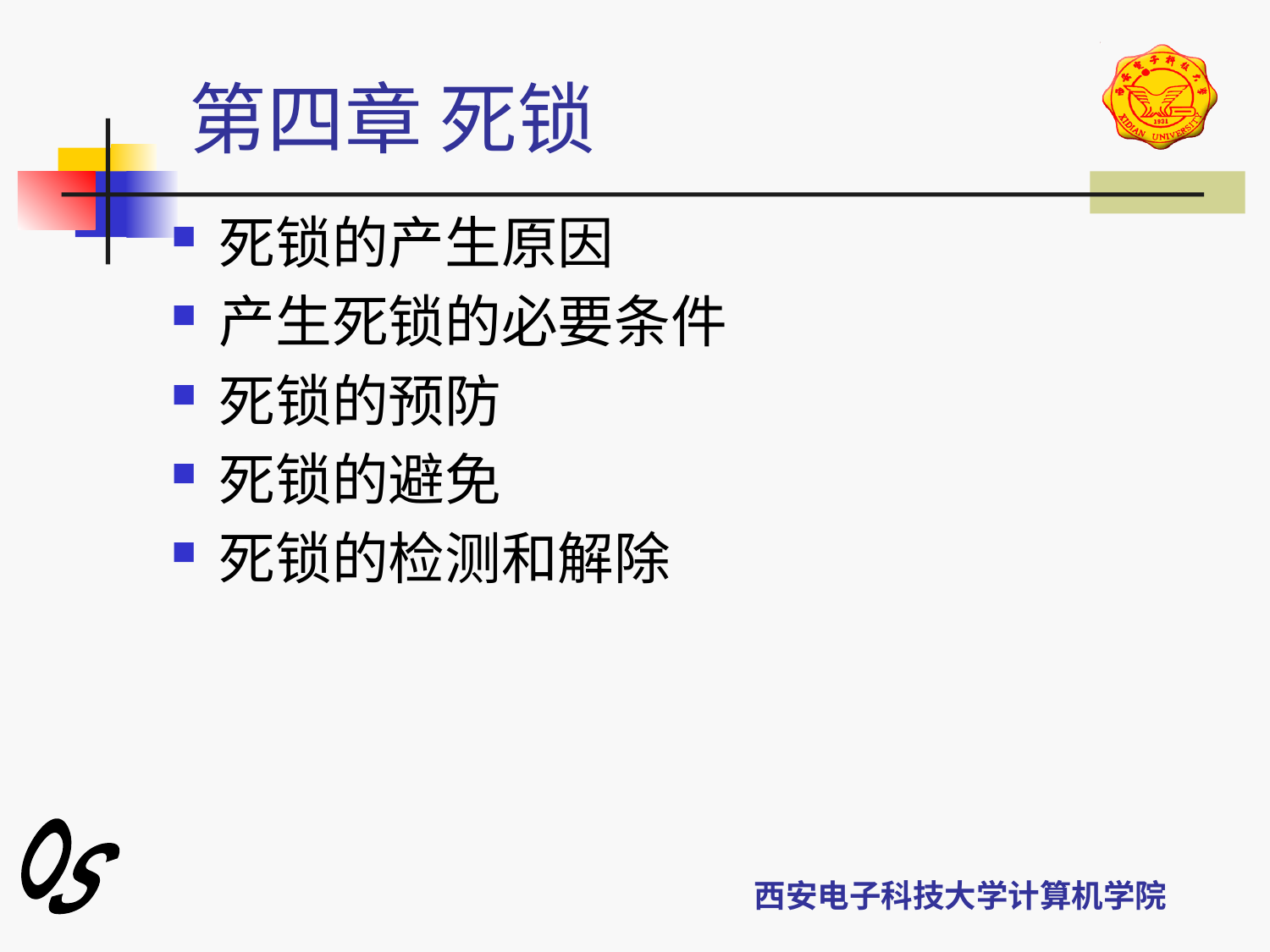

# 第四章 死锁
死锁的产生原因
产生死锁的必要条件
死锁的预防
死锁的避免
死锁的检测和解除
2